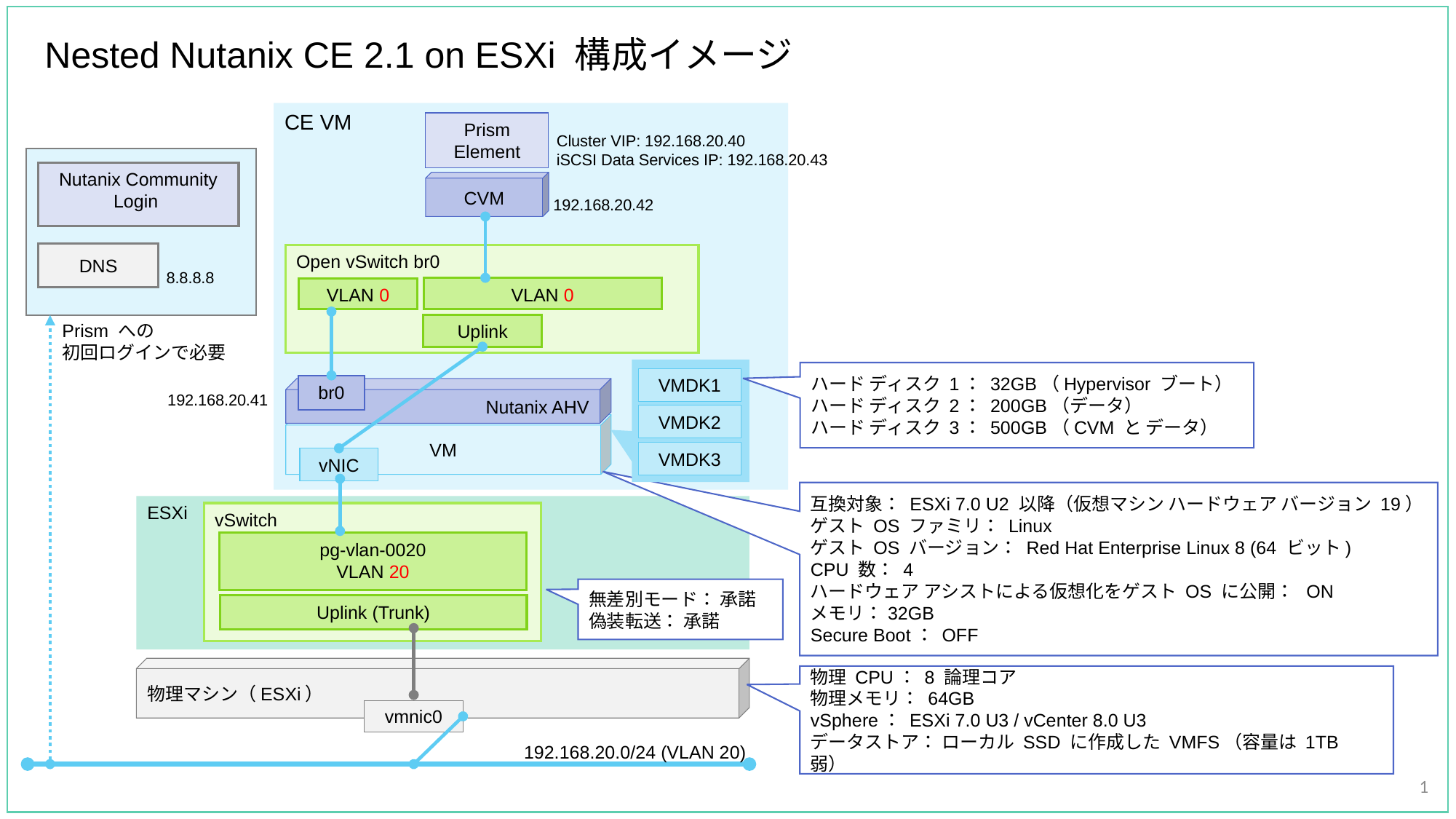

# Nested Nutanix CE 2.1 on ESXi 構成イメージ
CE VM
Prism
Element
Cluster VIP: 192.168.20.40
iSCSI Data Services IP: 192.168.20.43

Nutanix Community
Login

CVM
192.168.20.42
DNS
Open vSwitch br0
8.8.8.8
VLAN 0
VLAN 0
Prism への
初回ログインで必要
Uplink

ハード ディスク 1： 32GB（Hypervisor ブート）
ハード ディスク 2： 200GB（データ）
ハード ディスク 3： 500GB（CVM と データ）
VMDK1
br0
Nutanix AHV
192.168.20.41
VMDK2
VM
VMDK3
vNIC
互換対象： ESXi 7.0 U2 以降（仮想マシン ハードウェア バージョン 19）
ゲスト OS ファミリ： Linux
ゲスト OS バージョン： Red Hat Enterprise Linux 8 (64 ビット)
CPU 数： 4
ハードウェア アシストによる仮想化をゲスト OS に公開：  ON
メモリ：32GB
Secure Boot： OFF
ESXi
vSwitch
pg-vlan-0020
VLAN 20
無差別モード： 承諾
偽装転送： 承諾
Uplink (Trunk)
物理マシン（ESXi）
物理 CPU： 8 論理コア
物理メモリ： 64GB
vSphere： ESXi 7.0 U3 / vCenter 8.0 U3
データストア： ローカル SSD に作成した VMFS（容量は 1TB 弱）
vmnic0
192.168.20.0/24 (VLAN 20)
1